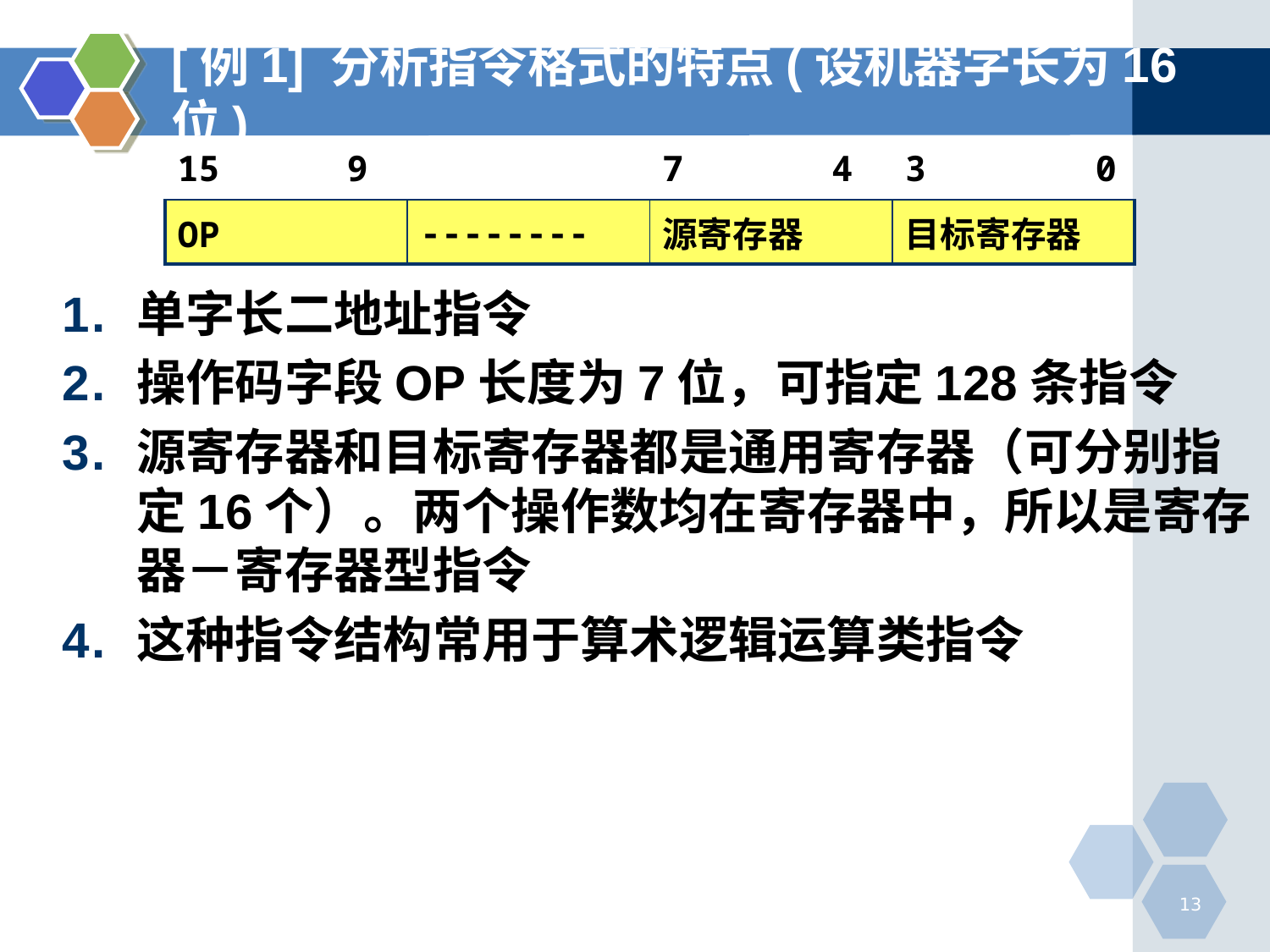

# [例1] 分析指令格式的特点(设机器字长为16位)
| 15 9 |  | 7 4 | 3 0 |
| --- | --- | --- | --- |
| OP | -------- | 源寄存器 | 目标寄存器 |
单字长二地址指令
操作码字段OP长度为7位，可指定128条指令
源寄存器和目标寄存器都是通用寄存器（可分别指定16个）。两个操作数均在寄存器中，所以是寄存器－寄存器型指令
这种指令结构常用于算术逻辑运算类指令
13